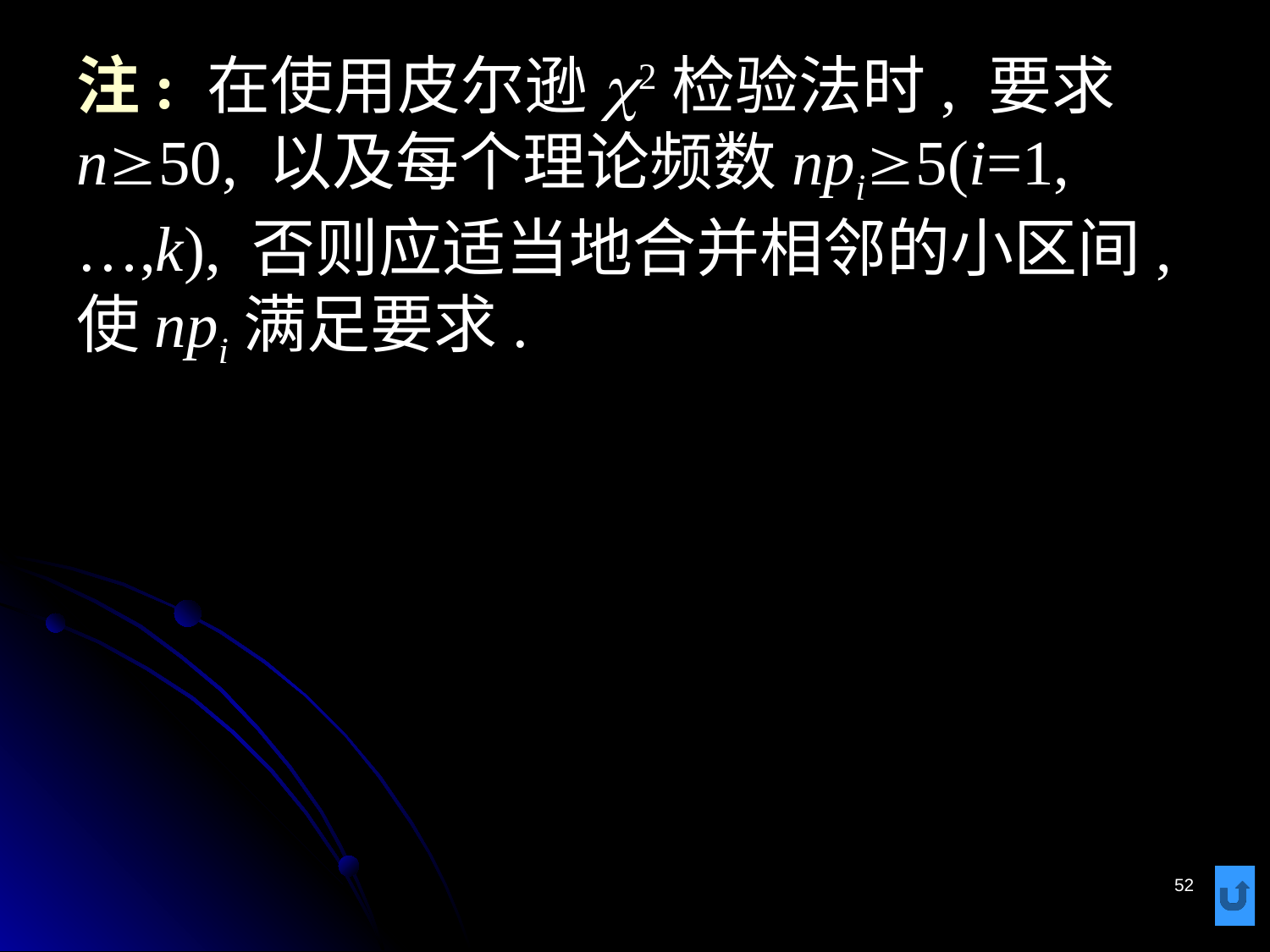

# 注: 在使用皮尔逊χ2检验法时, 要求n≥50, 以及每个理论频数npi≥5(i=1,…,k), 否则应适当地合并相邻的小区间, 使npi满足要求.
52